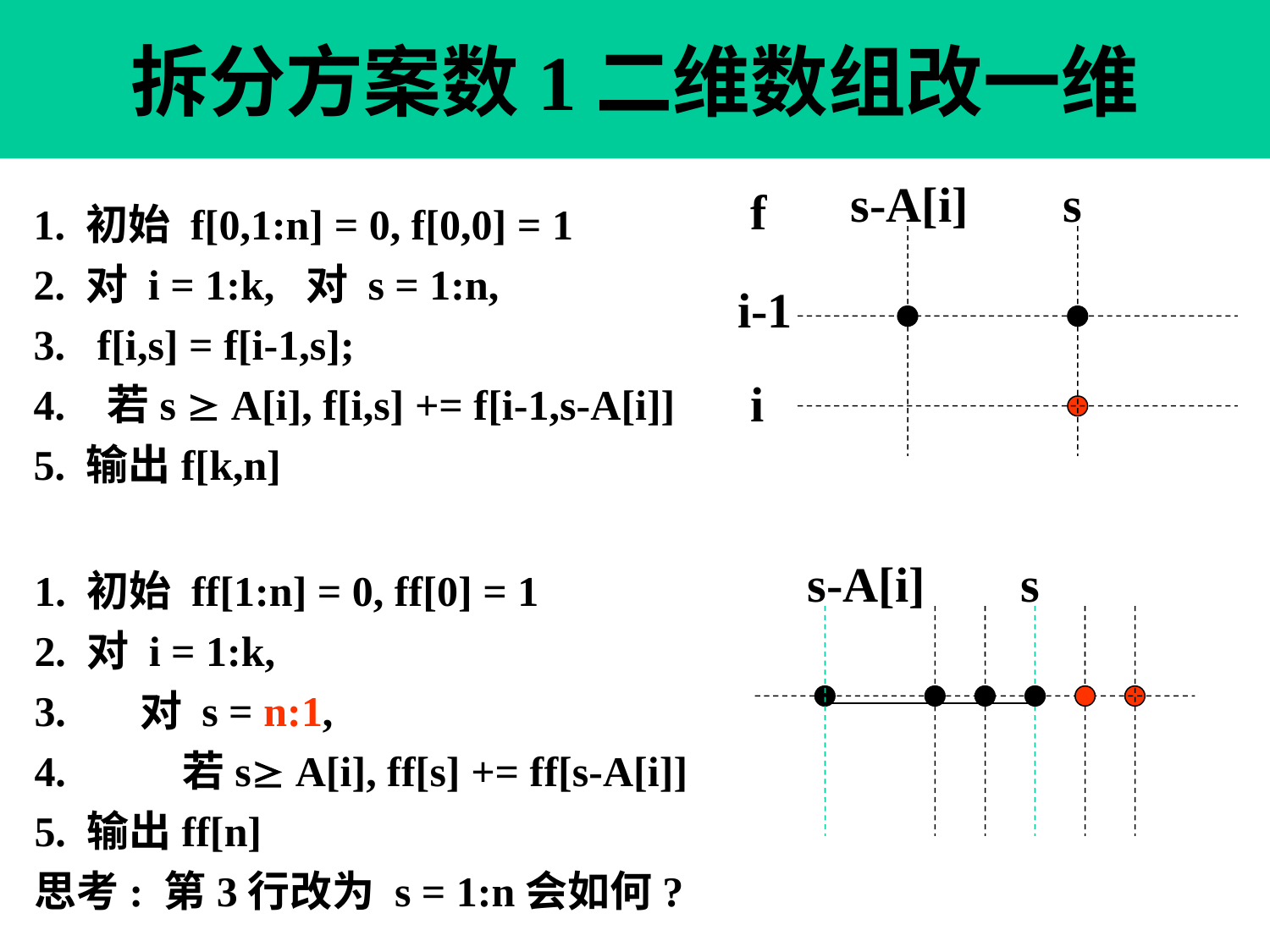

# 拆分方案数1二维数组改一维
s-A[i]
s
f
1. 初始 f[0,1:n] = 0, f[0,0] = 1
2. 对 i = 1:k,  对 s = 1:n,
3.   f[i,s] = f[i-1,s];
4.   若s ≥ A[i], f[i,s] += f[i-1,s-A[i]]
5. 输出f[k,n]

i-1

i

s-A[i]
s

1. 初始 ff[1:n] = 0, ff[0] = 1
2. 对 i = 1:k,
3.      对 s = n:1,
4.          若s≥ A[i], ff[s] += ff[s-A[i]]
5. 输出ff[n]
思考: 第3行改为 s = 1:n会如何?